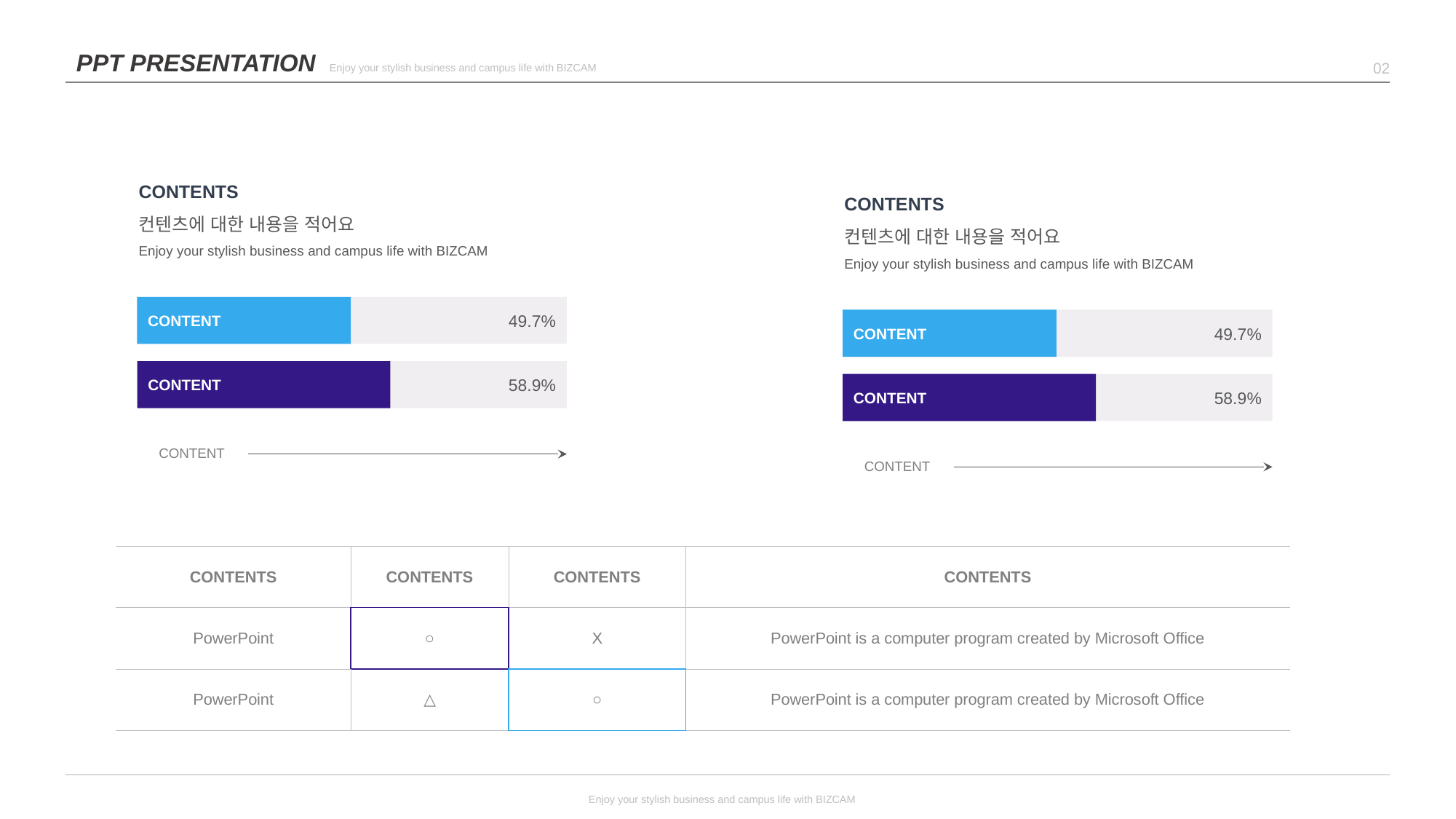

| PPT PRESENTATION Enjoy your stylish business and campus life with BIZCAM | 02 |
| --- | --- |
CONTENTS
컨텐츠에 대한 내용을 적어요
Enjoy your stylish business and campus life with BIZCAM
CONTENTS
컨텐츠에 대한 내용을 적어요
Enjoy your stylish business and campus life with BIZCAM
49.7%
CONTENT
49.7%
CONTENT
58.9%
CONTENT
58.9%
CONTENT
CONTENT
CONTENT
| CONTENTS | CONTENTS | CONTENTS | CONTENTS |
| --- | --- | --- | --- |
| PowerPoint | ○ | X | PowerPoint is a computer program created by Microsoft Office |
| PowerPoint | △ | ○ | PowerPoint is a computer program created by Microsoft Office |
| Enjoy your stylish business and campus life with BIZCAM |
| --- |